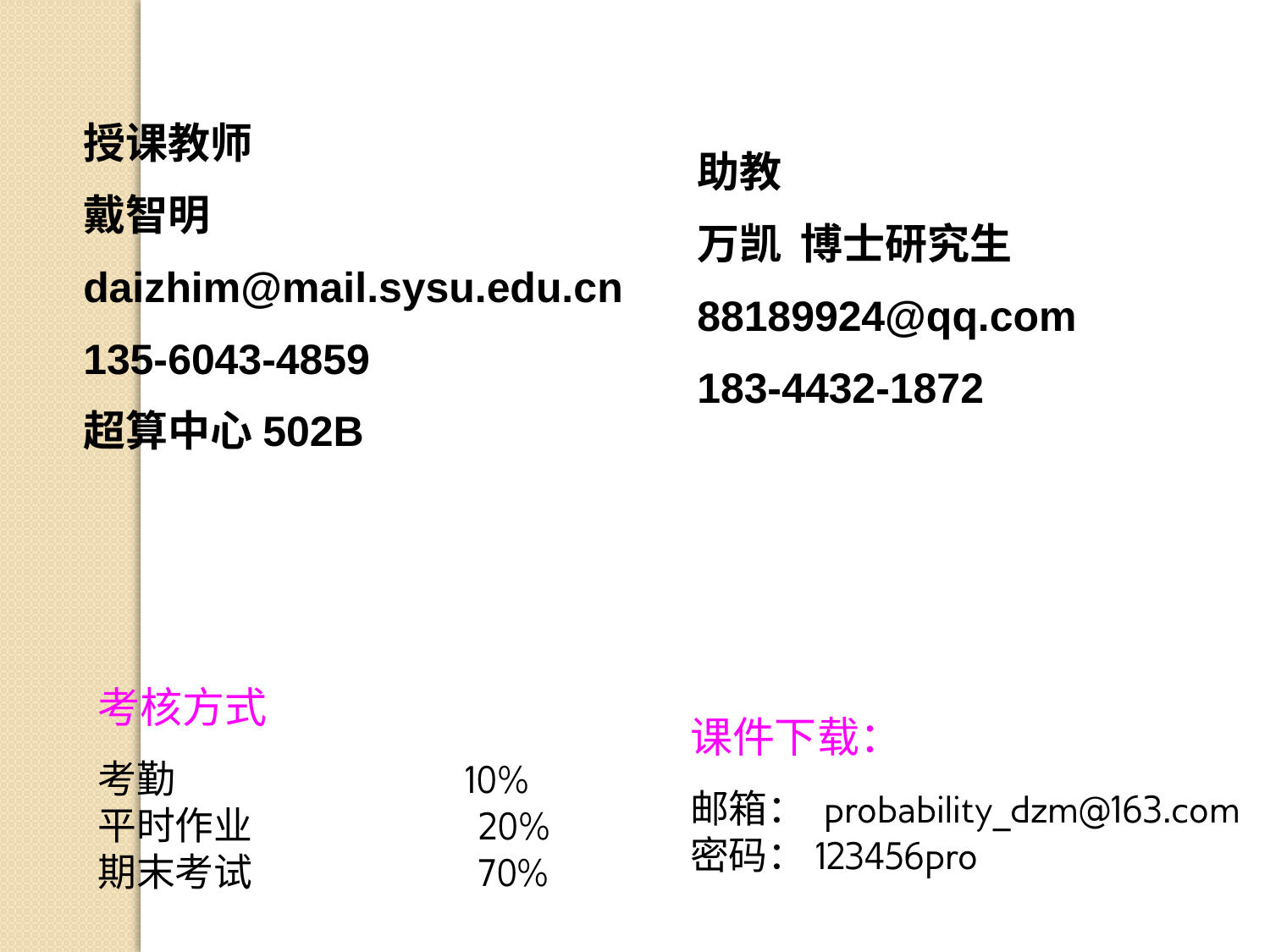

授课教师
戴智明
daizhim@mail.sysu.edu.cn
135-6043-4859
超算中心502B

助教
万凯  博士研究生
88189924@qq.com
183-4432-1872

考核方式
考勤		            10%
平时作业		20%
期末考试 		70%
课件下载：
邮箱： probability_dzm@163.com
密码：123456pro